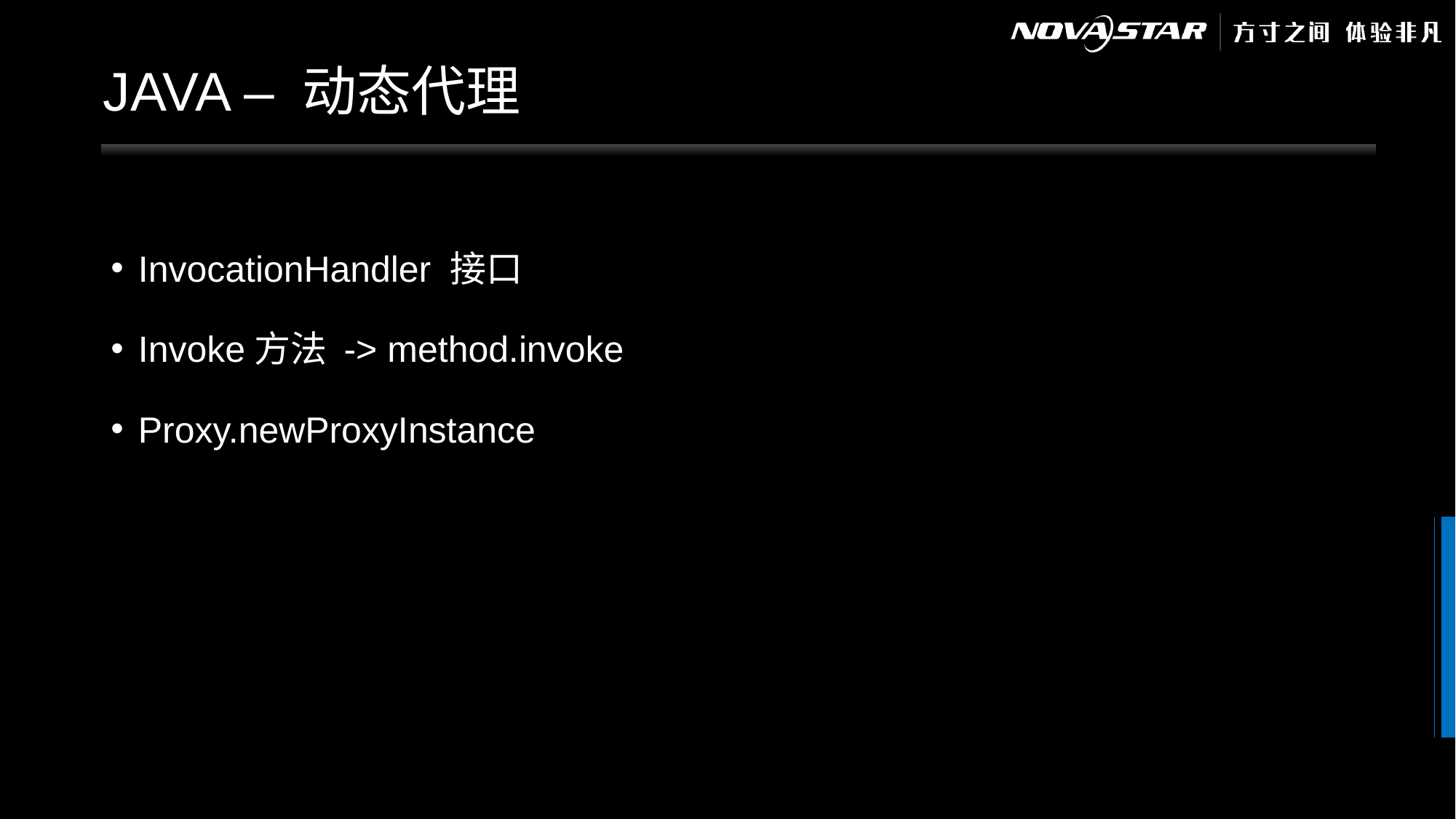

# JAVA – 动态代理

InvocationHandler 接口
Invoke方法 -> method.invoke
Proxy.newProxyInstance